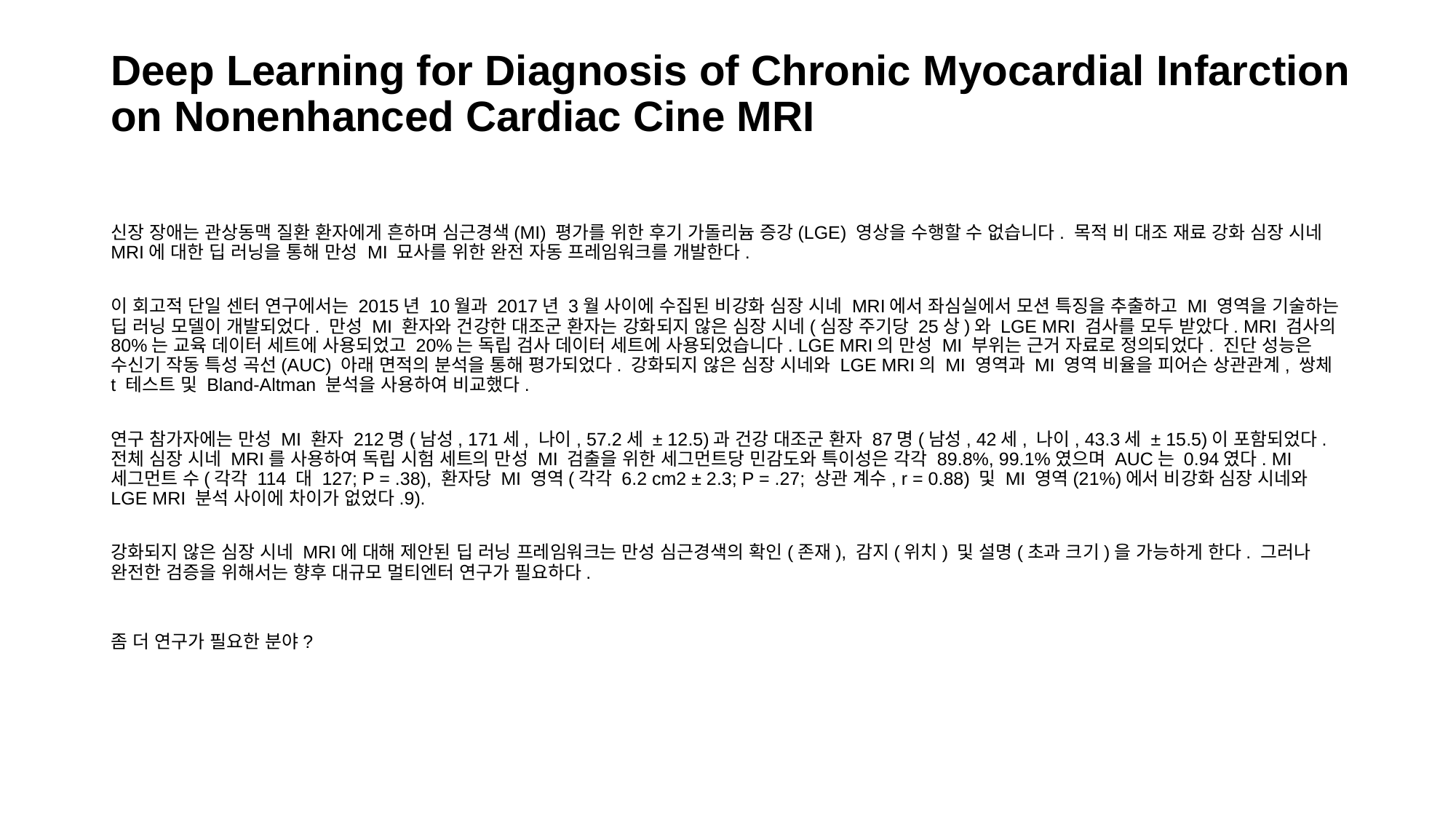

# Deep Learning for Diagnosis of Chronic Myocardial Infarction on Nonenhanced Cardiac Cine MRI
신장 장애는 관상동맥 질환 환자에게 흔하며 심근경색(MI) 평가를 위한 후기 가돌리늄 증강(LGE) 영상을 수행할 수 없습니다. 목적 비 대조 재료 강화 심장 시네 MRI에 대한 딥 러닝을 통해 만성 MI 묘사를 위한 완전 자동 프레임워크를 개발한다.
이 회고적 단일 센터 연구에서는 2015년 10월과 2017년 3월 사이에 수집된 비강화 심장 시네 MRI에서 좌심실에서 모션 특징을 추출하고 MI 영역을 기술하는 딥 러닝 모델이 개발되었다. 만성 MI 환자와 건강한 대조군 환자는 강화되지 않은 심장 시네(심장 주기당 25상)와 LGE MRI 검사를 모두 받았다. MRI 검사의 80%는 교육 데이터 세트에 사용되었고 20%는 독립 검사 데이터 세트에 사용되었습니다. LGE MRI의 만성 MI 부위는 근거 자료로 정의되었다. 진단 성능은 수신기 작동 특성 곡선(AUC) 아래 면적의 분석을 통해 평가되었다. 강화되지 않은 심장 시네와 LGE MRI의 MI 영역과 MI 영역 비율을 피어슨 상관관계, 쌍체 t 테스트 및 Bland-Altman 분석을 사용하여 비교했다.
연구 참가자에는 만성 MI 환자 212명(남성, 171세, 나이, 57.2세 ± 12.5)과 건강 대조군 환자 87명(남성, 42세, 나이, 43.3세 ± 15.5)이 포함되었다. 전체 심장 시네 MRI를 사용하여 독립 시험 세트의 만성 MI 검출을 위한 세그먼트당 민감도와 특이성은 각각 89.8%, 99.1%였으며 AUC는 0.94였다. MI 세그먼트 수(각각 114 대 127; P = .38), 환자당 MI 영역(각각 6.2 cm2 ± 2.3; P = .27; 상관 계수, r = 0.88) 및 MI 영역(21%)에서 비강화 심장 시네와 LGE MRI 분석 사이에 차이가 없었다.9).
강화되지 않은 심장 시네 MRI에 대해 제안된 딥 러닝 프레임워크는 만성 심근경색의 확인(존재), 감지(위치) 및 설명(초과 크기)을 가능하게 한다. 그러나 완전한 검증을 위해서는 향후 대규모 멀티엔터 연구가 필요하다.

좀 더 연구가 필요한 분야?